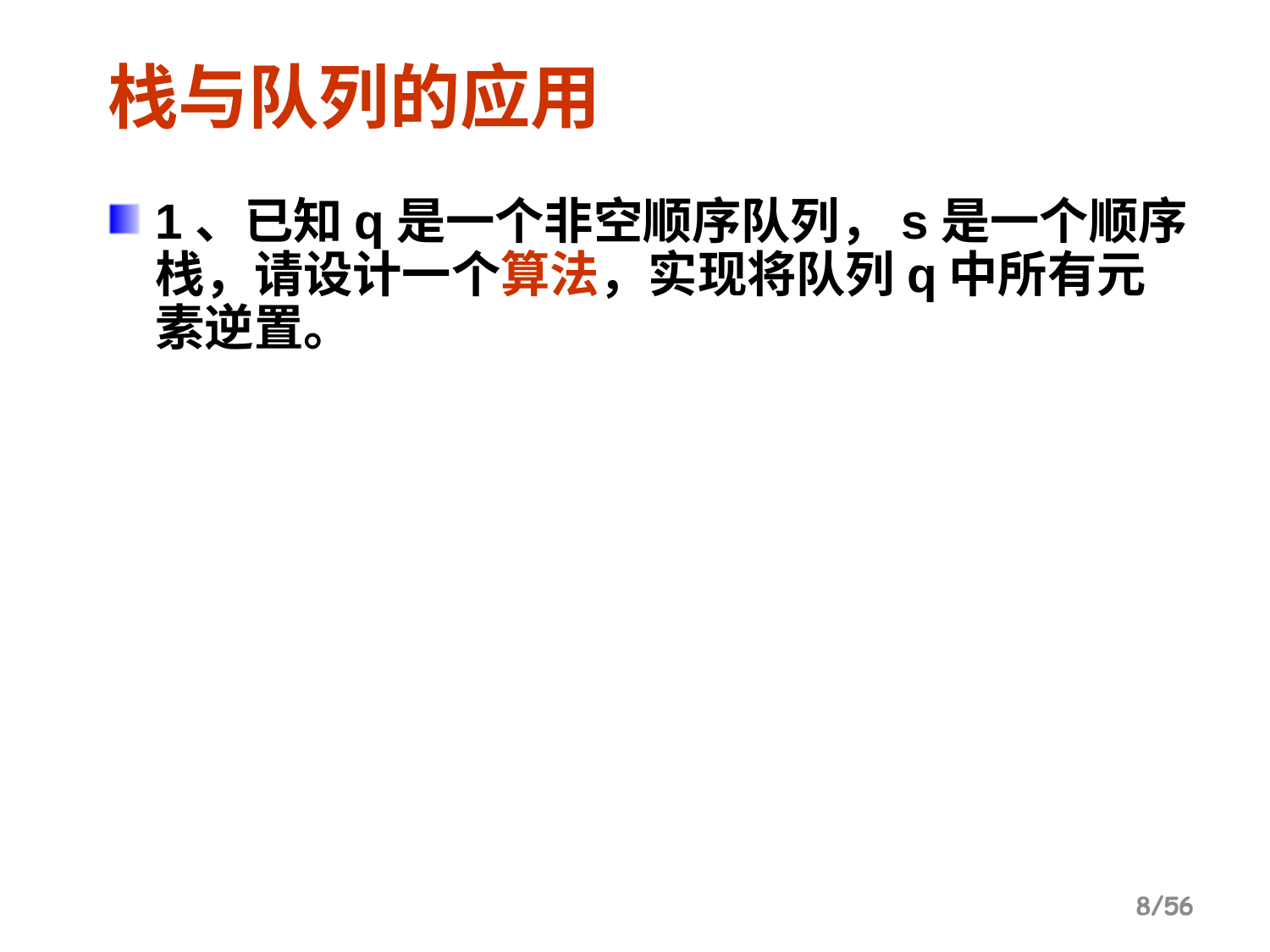

栈与队列的应用
1、已知q是一个非空顺序队列，s是一个顺序栈，请设计一个算法，实现将队列q中所有元素逆置。
8/56